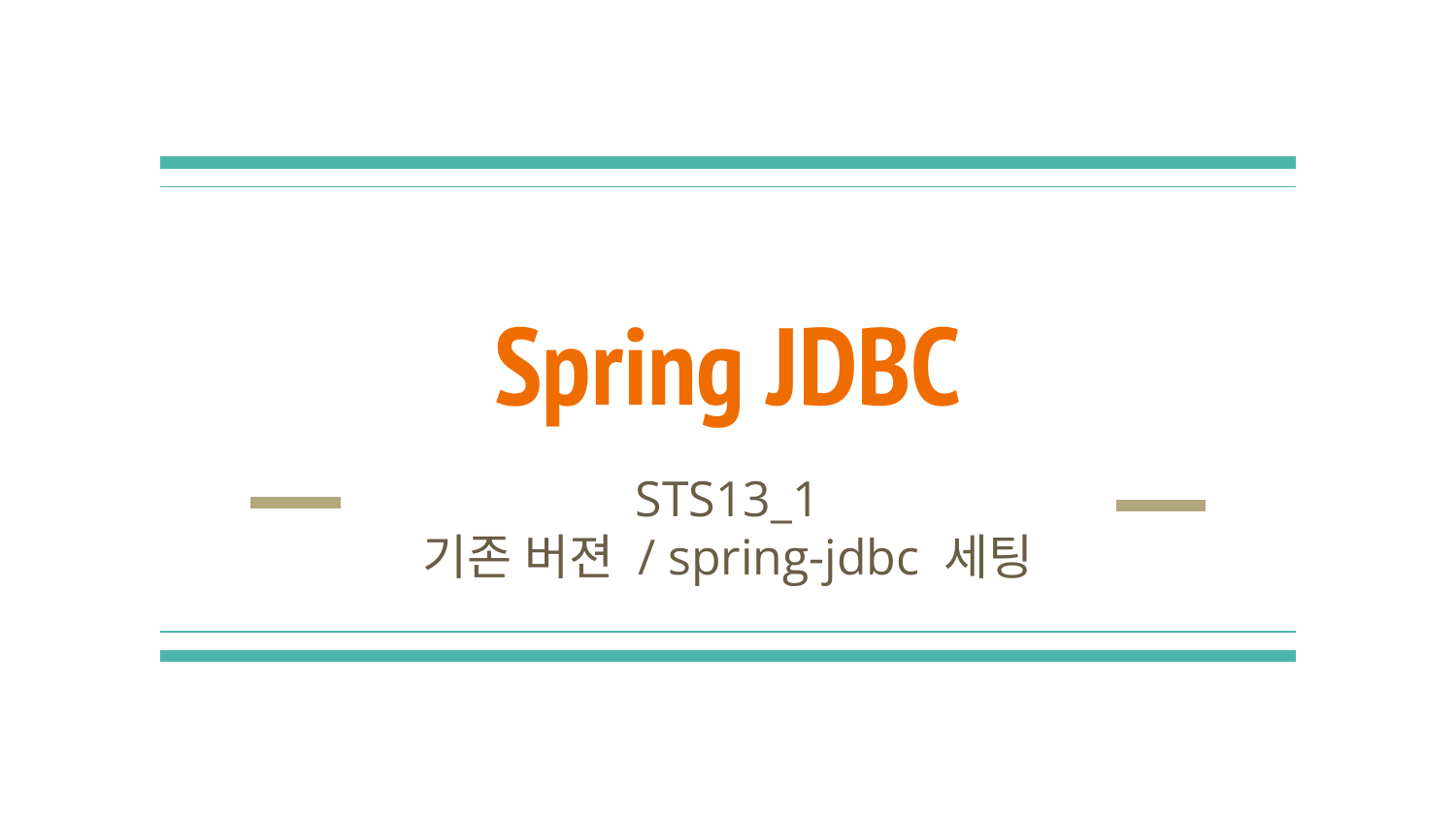

# Spring JDBC
STS13_1
기존 버젼 / spring-jdbc 세팅